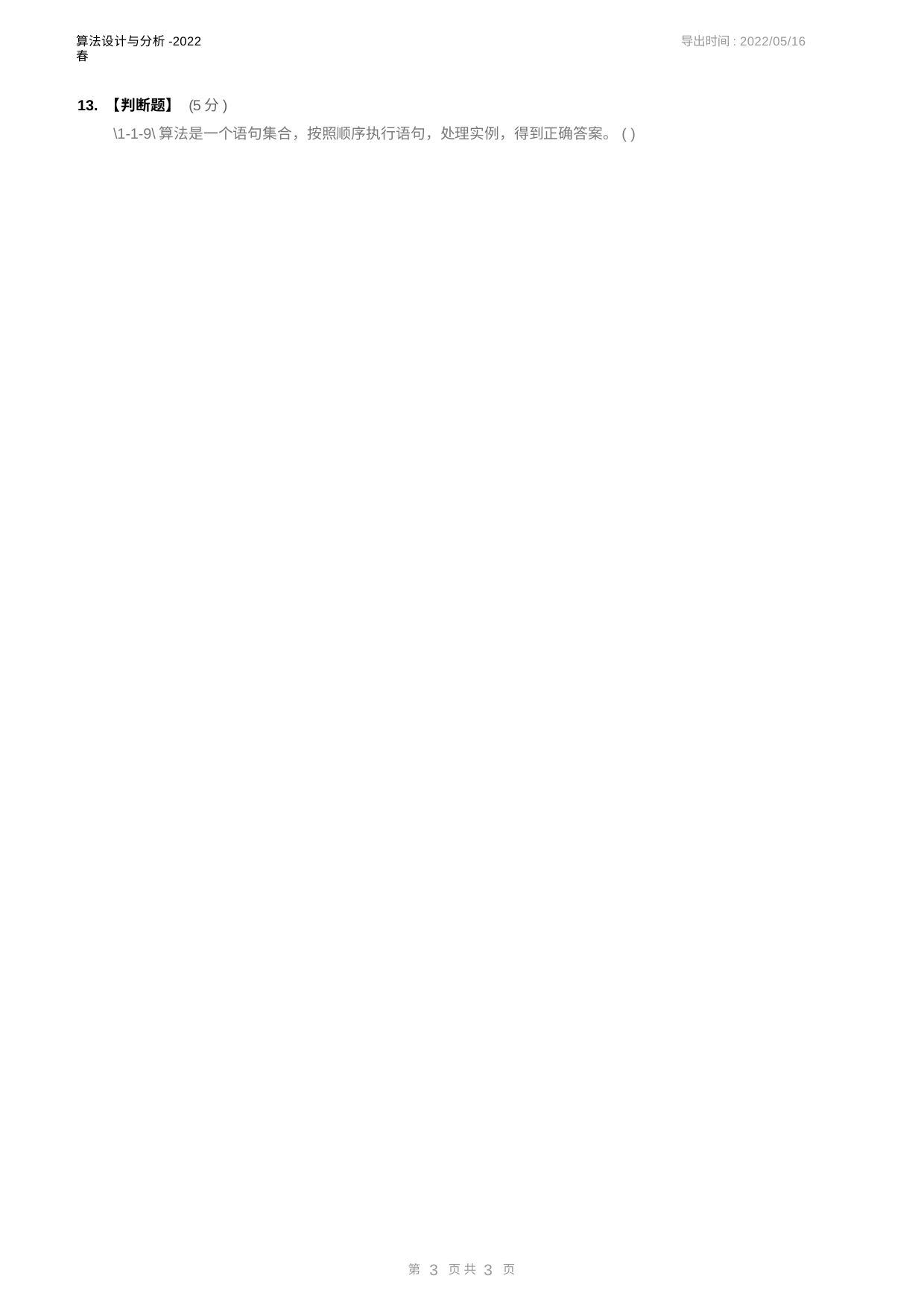

算法设计与分析-2022春
导出时间: 2022/05/16
13. 【判断题】 (5分)
\1-1-9\算法是一个语句集合，按照顺序执行语句，处理实例，得到正确答案。( )
第	页共	页
3
3